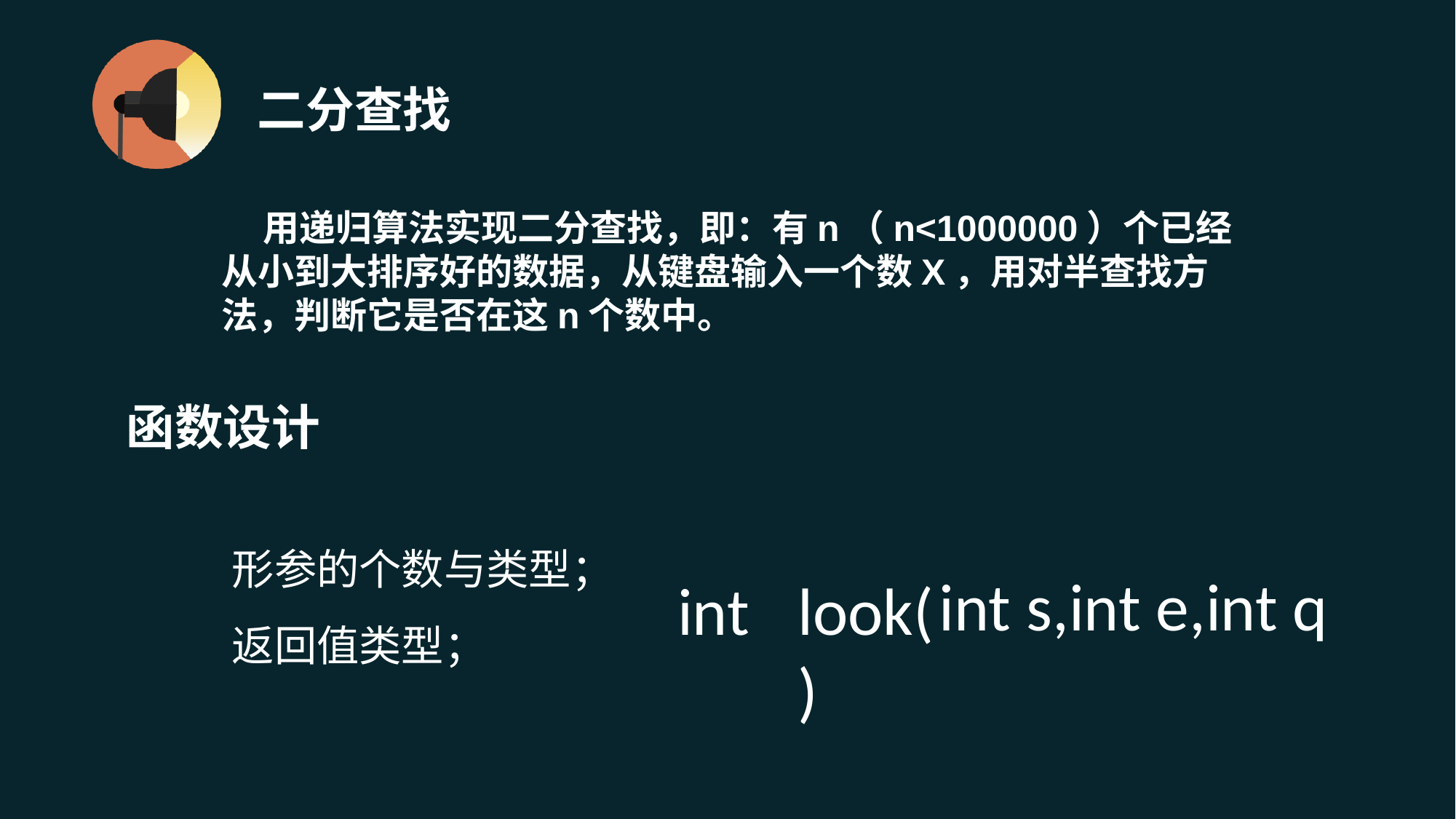

# 二分查找
    用递归算法实现二分查找，即：有n（n<1000000）个已经从小到大排序好的数据，从键盘输入一个数X，用对半查找方法，判断它是否在这n个数中。
函数设计
形参的个数与类型；
返回值类型；
int s,int e,int q
int
look(                           )